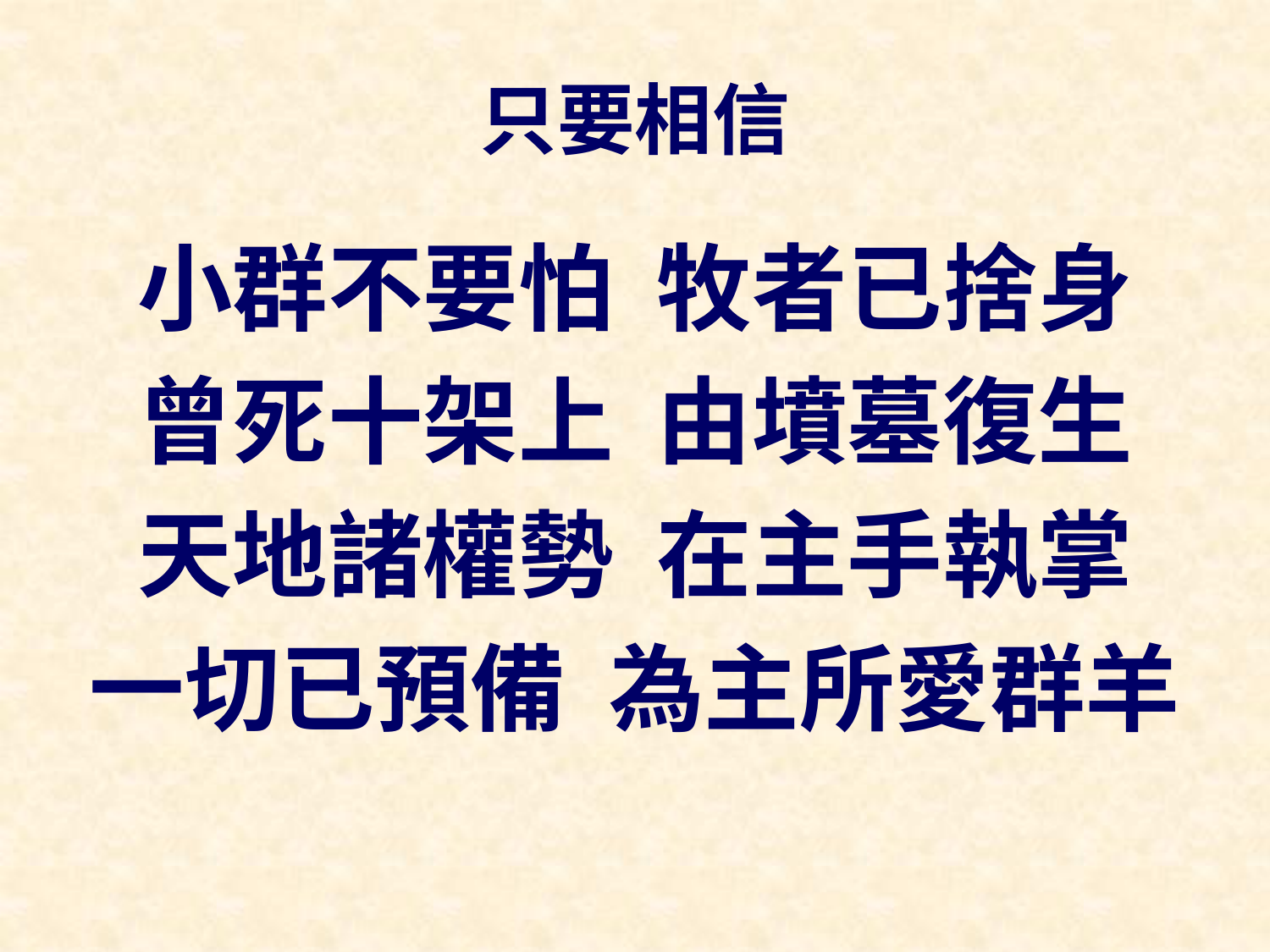

# 只要相信
小群不要怕  牧者已捨身
曾死十架上  由墳墓復生
天地諸權勢  在主手執掌
一切已預備  為主所愛群羊